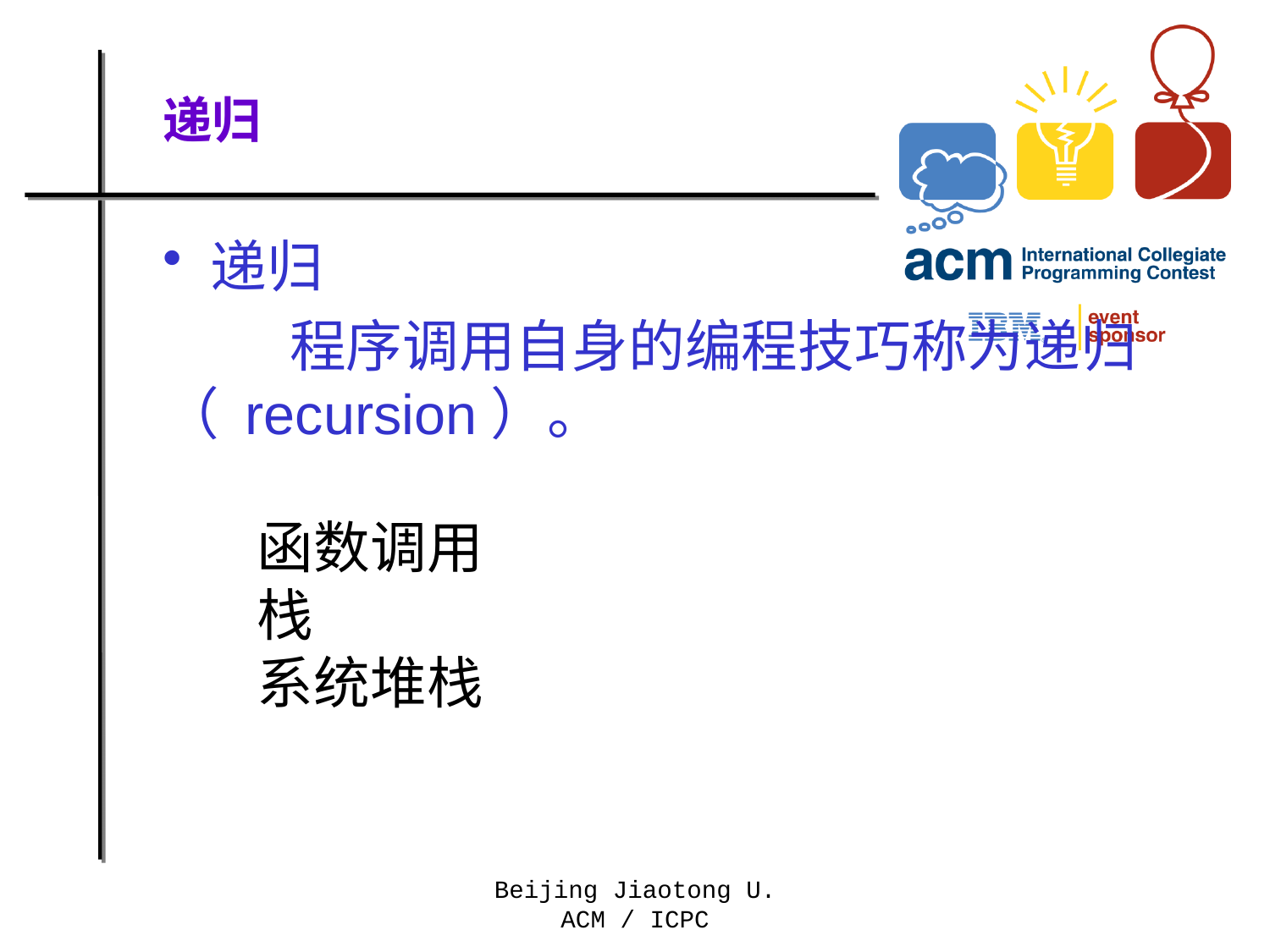

# 递归
递归
	程序调用自身的编程技巧称为递归（ recursion）。
函数调用
栈
系统堆栈